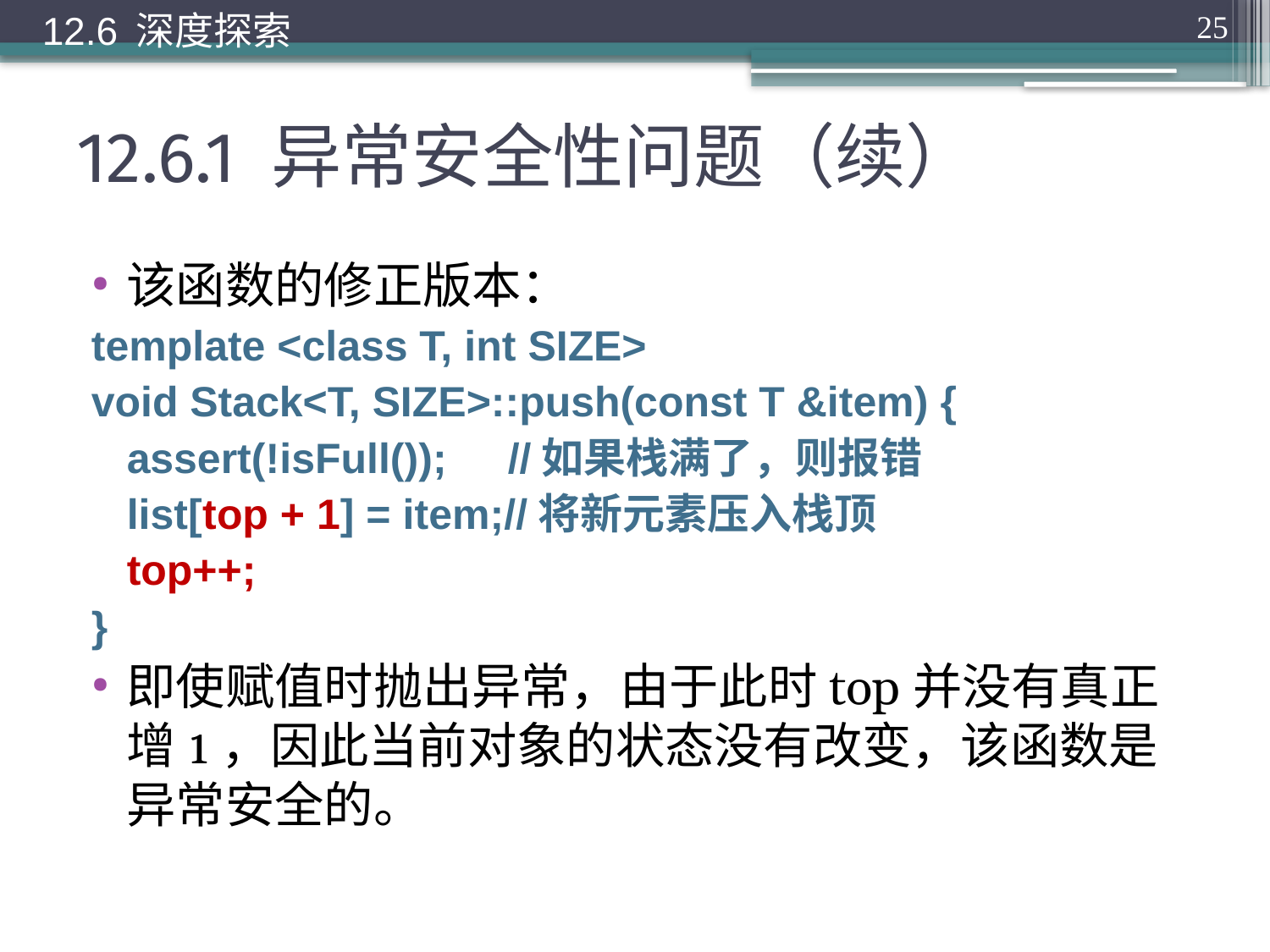

12.6 深度探索
25
# 12.6.1 异常安全性问题（续）
该函数的修正版本：
template <class T, int SIZE>
void Stack<T, SIZE>::push(const T &item) {
	assert(!isFull());	//如果栈满了，则报错
	list[top + 1] = item;//将新元素压入栈顶
	top++;
}
即使赋值时抛出异常，由于此时top并没有真正增1，因此当前对象的状态没有改变，该函数是异常安全的。